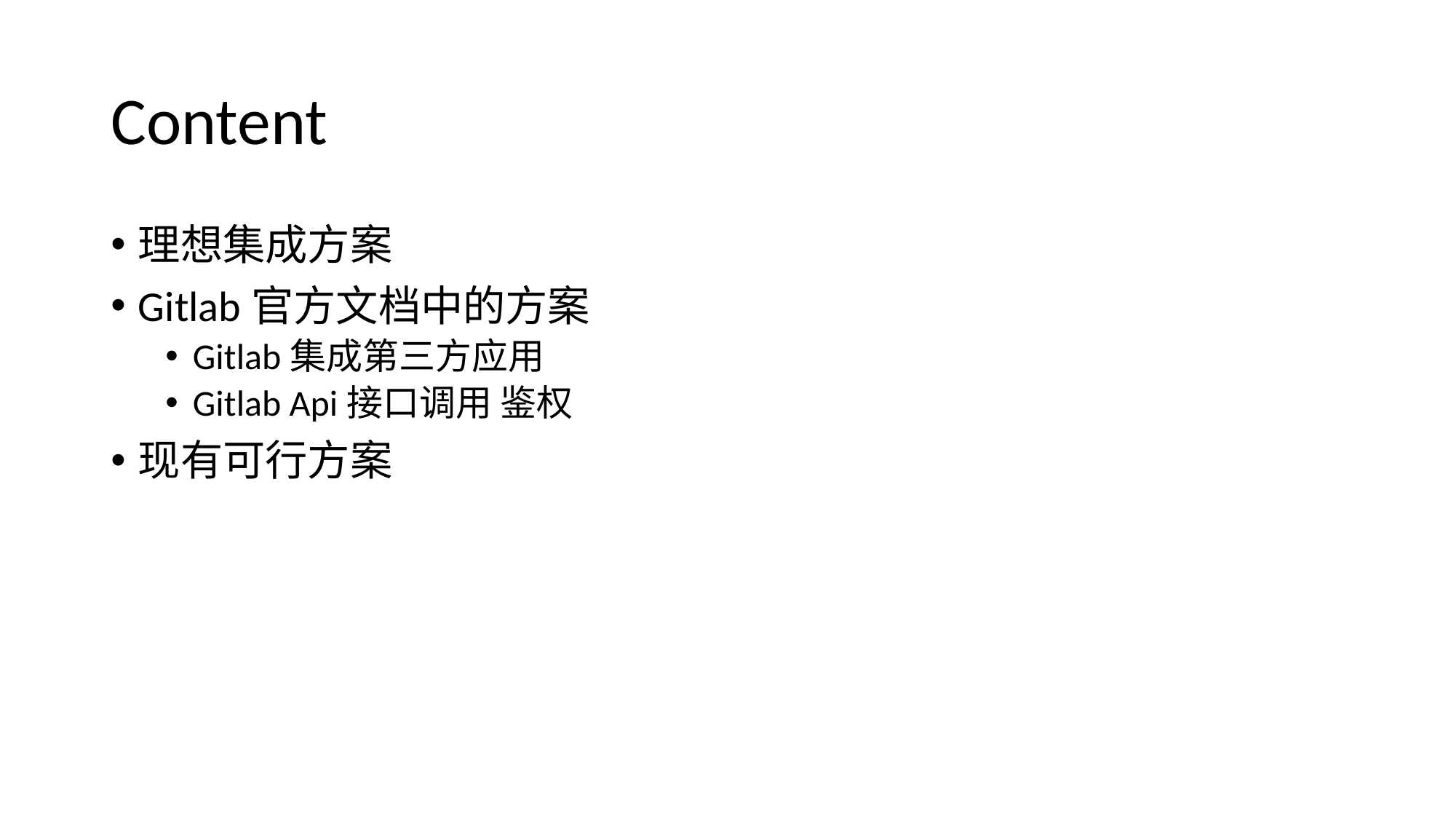

# Content
理想集成方案
Gitlab官方文档中的方案
Gitlab集成第三方应用
Gitlab Api接口调用 鉴权
现有可行方案